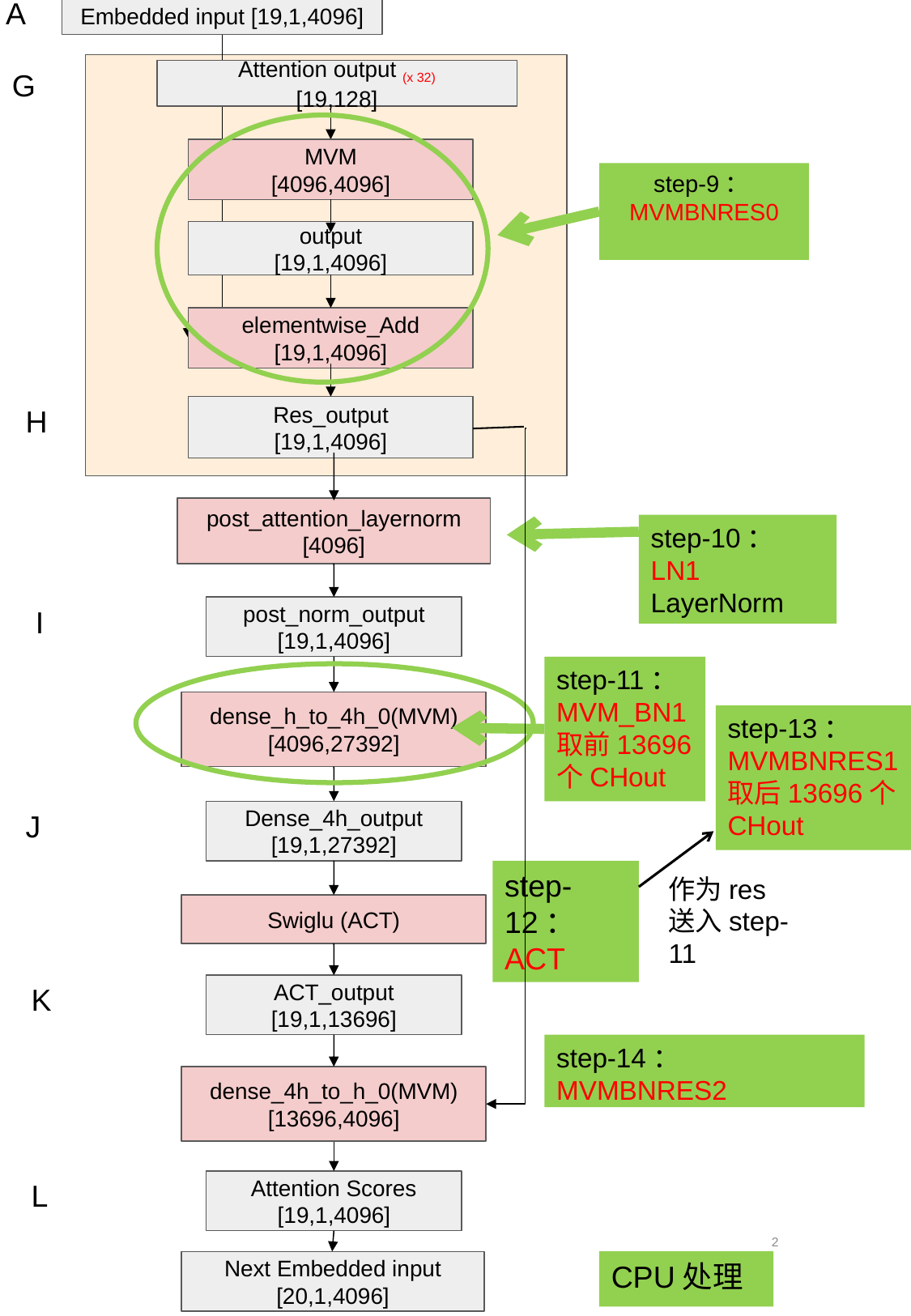

阅读模式，KV_cache_mode=0
A
Embedded input [19,1,4096]

G
Attention output (x 32)
[19,128]

MVM
[4096,4096]
step-9：MVMBNRES0

output
[19,1,4096]
elementwise_Add
[19,1,4096]
H
Res_output
[19,1,4096]
post_attention_layernorm
[4096]
step-10：LN1
LayerNorm
post_norm_output
[19,1,4096]
I
step-11：MVM_BN1
取前13696个CHout

dense_h_to_4h_0(MVM)
[4096,27392]
step-13：MVMBNRES1
取后13696个CHout
Dense_4h_output
[19,1,27392]
J
step-12：ACT
作为res送入step-11
Swiglu (ACT)
K
ACT_output
[19,1,13696]
step-14：MVMBNRES2
dense_4h_to_h_0(MVM)
[13696,4096]
Attention Scores
[19,1,4096]
L
2
Next Embedded input
[20,1,4096]
CPU处理